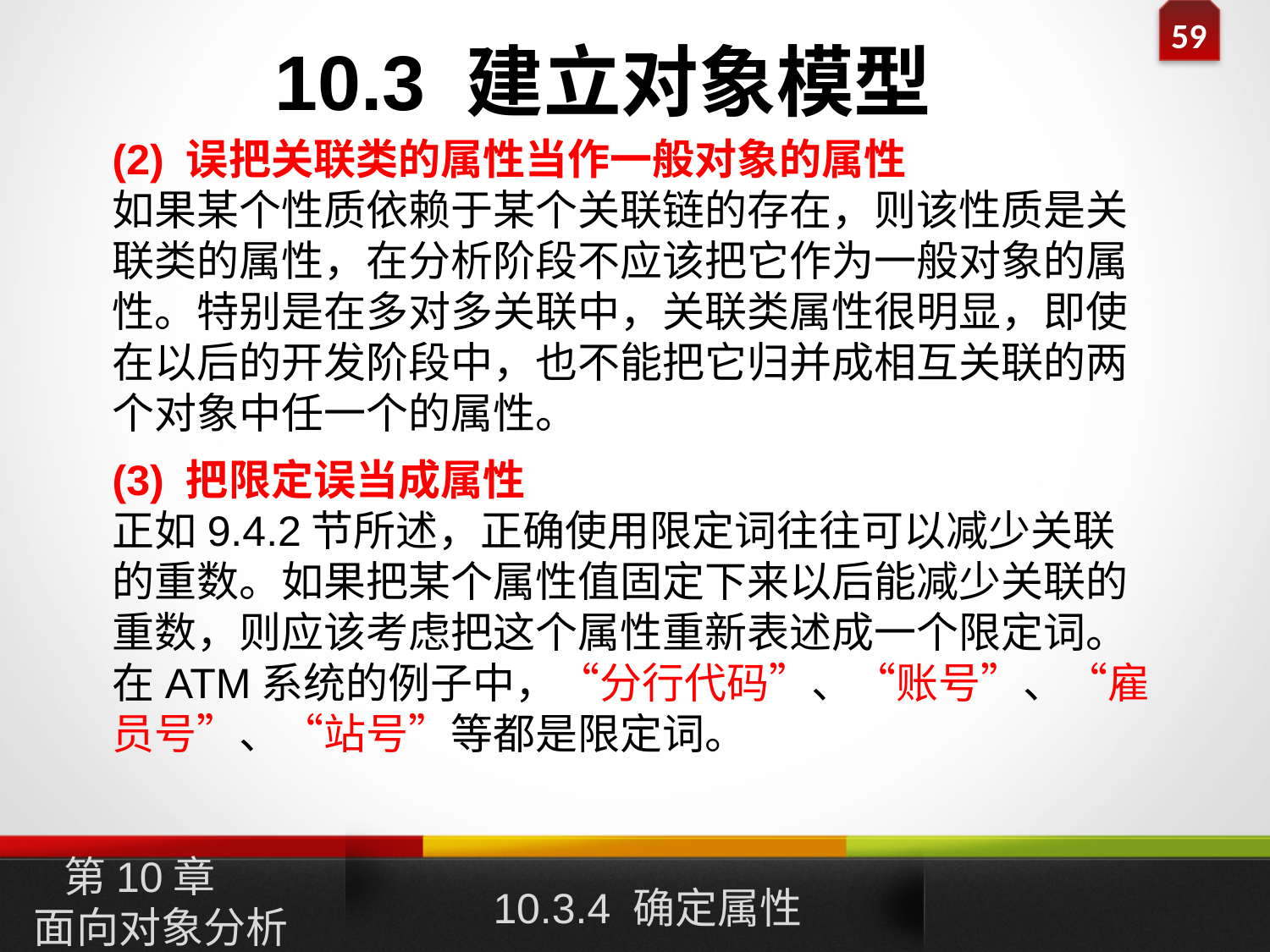

10.3 建立对象模型
(2) 误把关联类的属性当作一般对象的属性
如果某个性质依赖于某个关联链的存在，则该性质是关联类的属性，在分析阶段不应该把它作为一般对象的属性。特别是在多对多关联中，关联类属性很明显，即使在以后的开发阶段中，也不能把它归并成相互关联的两个对象中任一个的属性。
(3) 把限定误当成属性
正如9.4.2节所述，正确使用限定词往往可以减少关联的重数。如果把某个属性值固定下来以后能减少关联的重数，则应该考虑把这个属性重新表述成一个限定词。在ATM系统的例子中，“分行代码”、“账号”、“雇员号”、“站号”等都是限定词。
10.3.4 确定属性